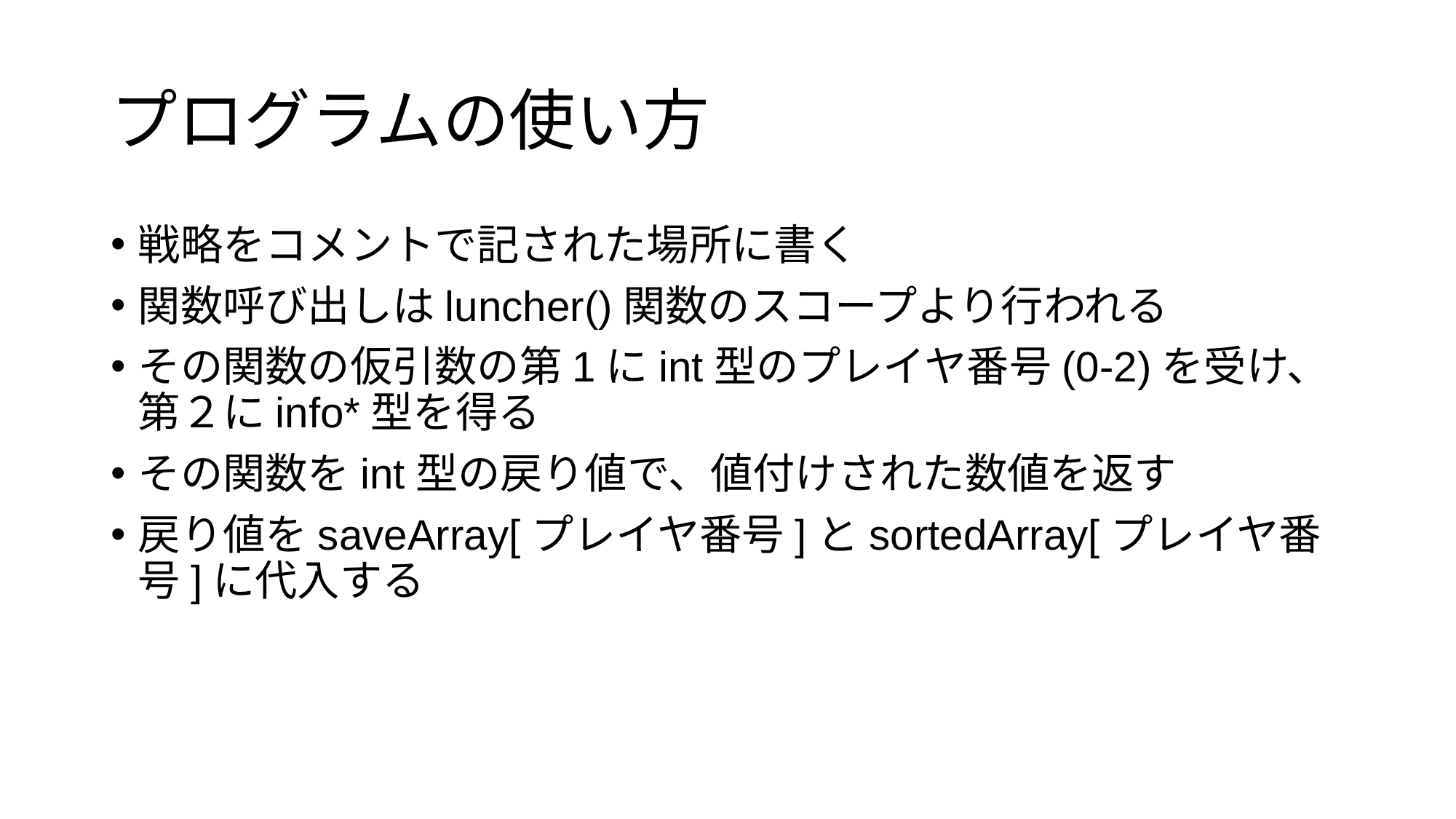

# プログラムの使い方
戦略をコメントで記された場所に書く
関数呼び出しはluncher()関数のスコープより行われる
その関数の仮引数の第1にint型のプレイヤ番号(0-2)を受け、第２にinfo*型を得る
その関数をint型の戻り値で、値付けされた数値を返す
戻り値をsaveArray[プレイヤ番号]とsortedArray[プレイヤ番号]に代入する